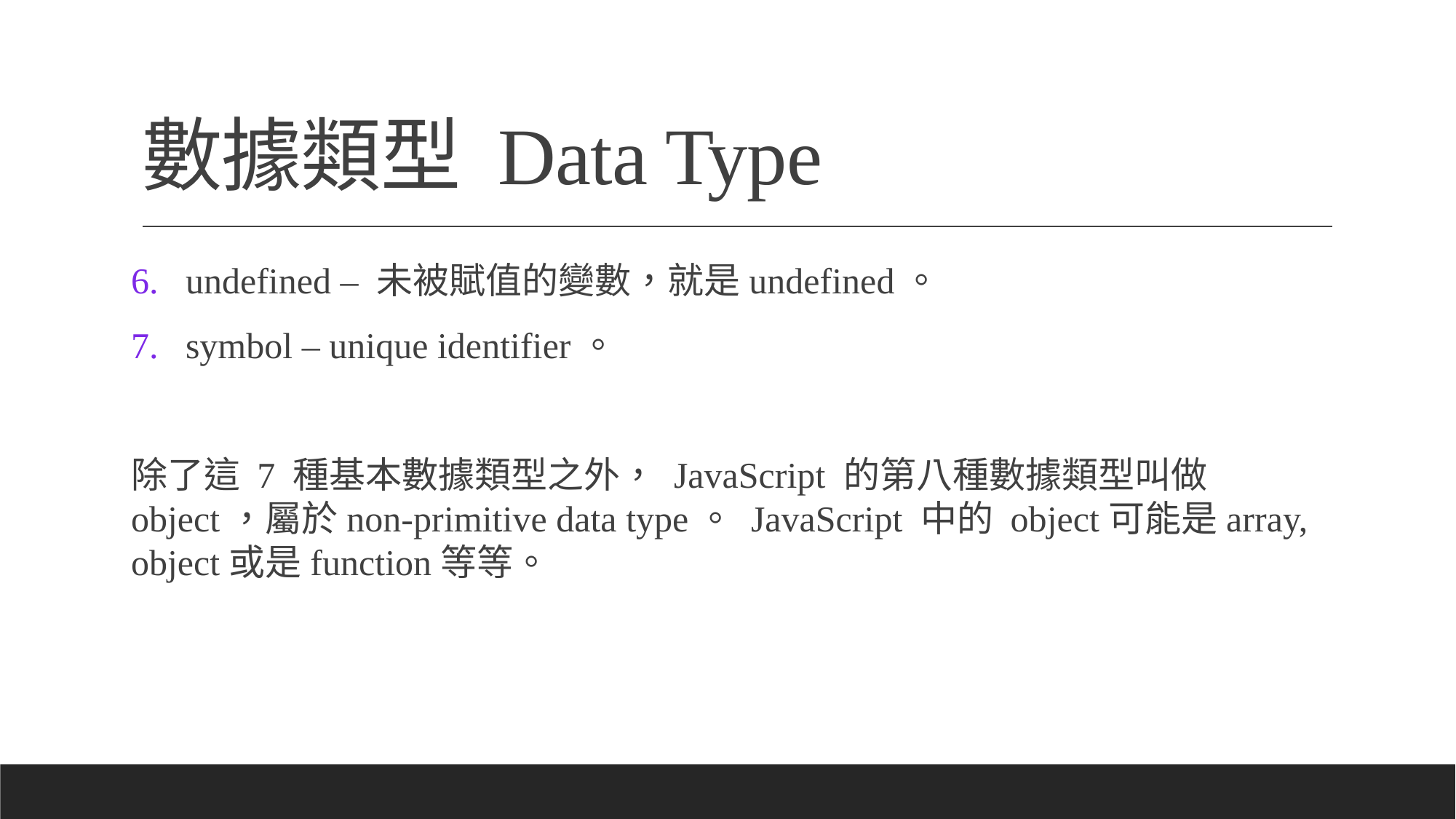

# 數據類型 Data Type
undefined – 未被賦值的變數，就是undefined。
symbol – unique identifier。

除了這 7 種基本數據類型之外， JavaScript 的第八種數據類型叫做 object，屬於non-primitive data type。 JavaScript 中的 object可能是array, object或是function等等。